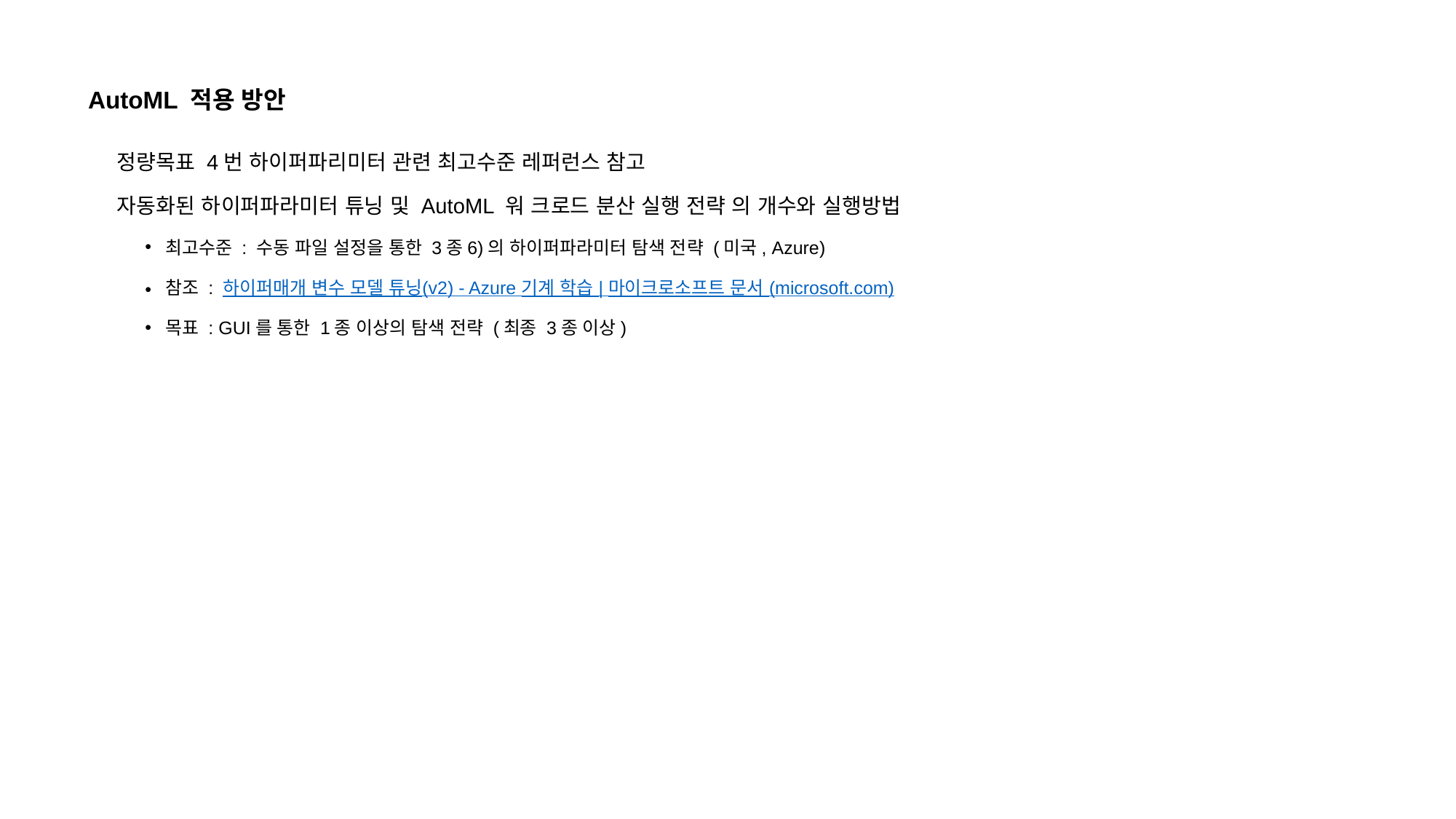

AutoML 적용 방안
정량목표 4번 하이퍼파리미터 관련 최고수준 레퍼런스 참고
자동화된 하이퍼파라미터 튜닝 및 AutoML 워 크로드 분산 실행 전략 의 개수와 실행방법
최고수준 : 수동 파일 설정을 통한 3종6)의 하이퍼파라미터 탐색 전략 (미국, Azure)
참조 : 하이퍼매개 변수 모델 튜닝(v2) - Azure 기계 학습 | 마이크로소프트 문서 (microsoft.com)
목표 : GUI를 통한 1종 이상의 탐색 전략 (최종 3종 이상)